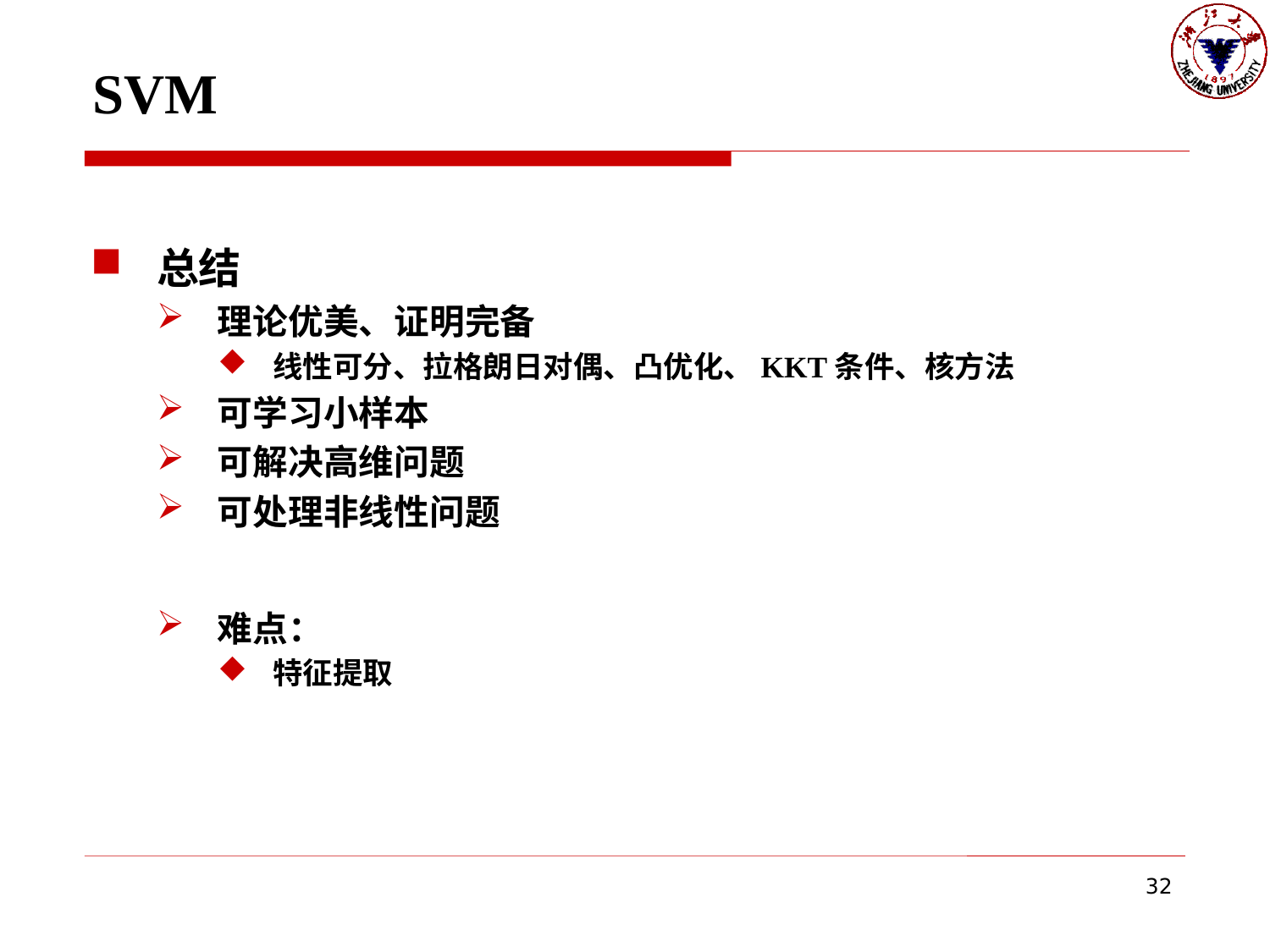

# SVM

总结
理论优美、证明完备
线性可分、拉格朗日对偶、凸优化、KKT条件、核方法
可学习小样本
可解决高维问题
可处理非线性问题

难点：
特征提取

32